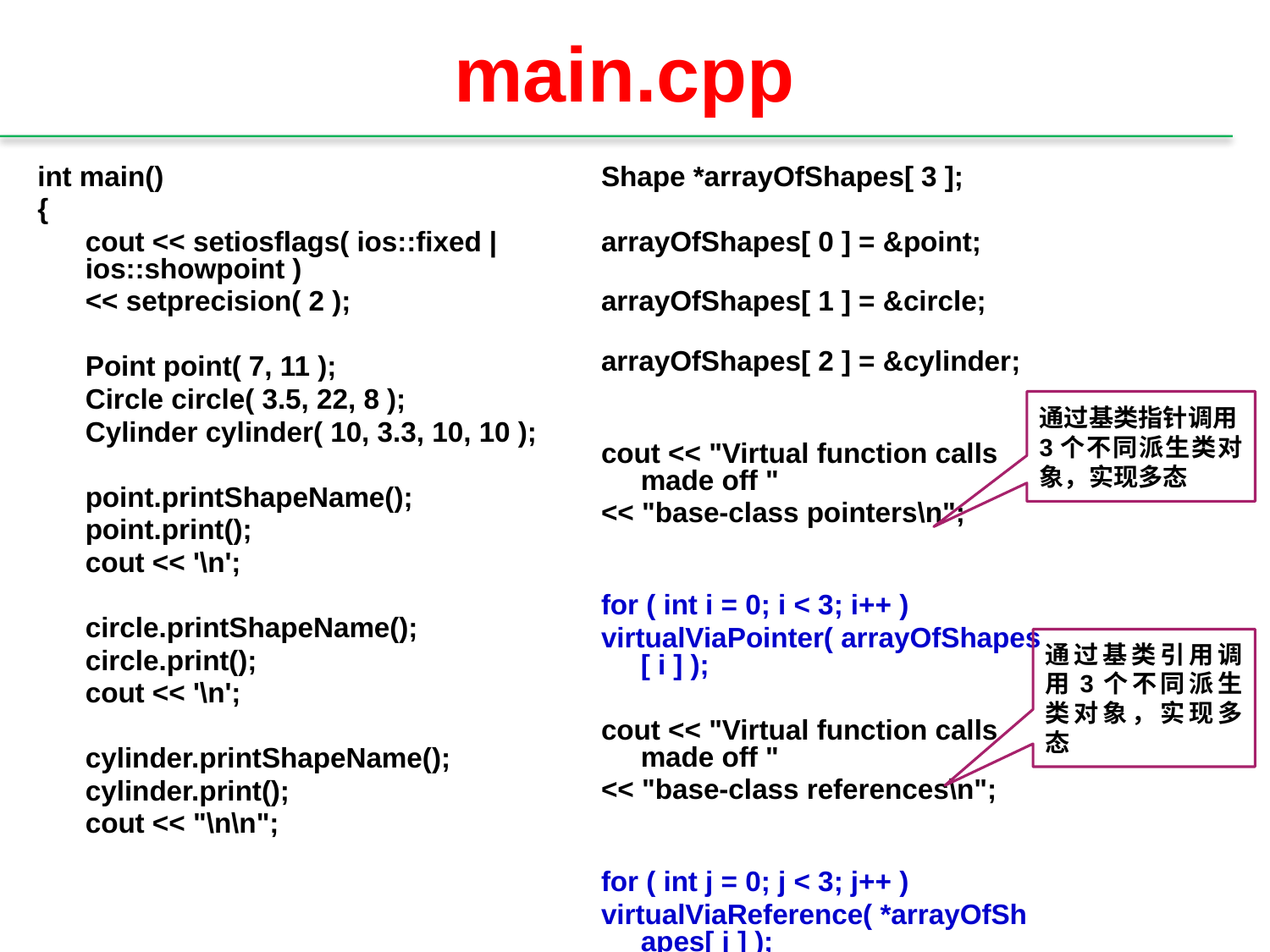

# main.cpp
int main()
{
	cout << setiosflags( ios::fixed | ios::showpoint )
	<< setprecision( 2 );

	Point point( 7, 11 );
	Circle circle( 3.5, 22, 8 );
	Cylinder cylinder( 10, 3.3, 10, 10 );

	point.printShapeName();
	point.print();
	cout << '\n';

	circle.printShapeName();
	circle.print();
	cout << '\n';

	cylinder.printShapeName();
	cylinder.print();
	cout << "\n\n";
Shape *arrayOfShapes[ 3 ];

arrayOfShapes[ 0 ] = &point;
arrayOfShapes[ 1 ] = &circle;
arrayOfShapes[ 2 ] = &cylinder;

cout << "Virtual function calls made off "
<< "base-class pointers\n";

for ( int i = 0; i < 3; i++ )
virtualViaPointer( arrayOfShapes[ i ] );

cout << "Virtual function calls made off "
<< "base-class references\n";

for ( int j = 0; j < 3; j++ )
virtualViaReference( *arrayOfShapes[ j ] );

return 0;
}
通过基类指针调用3个不同派生类对象，实现多态
通过基类引用调用3个不同派生类对象，实现多态